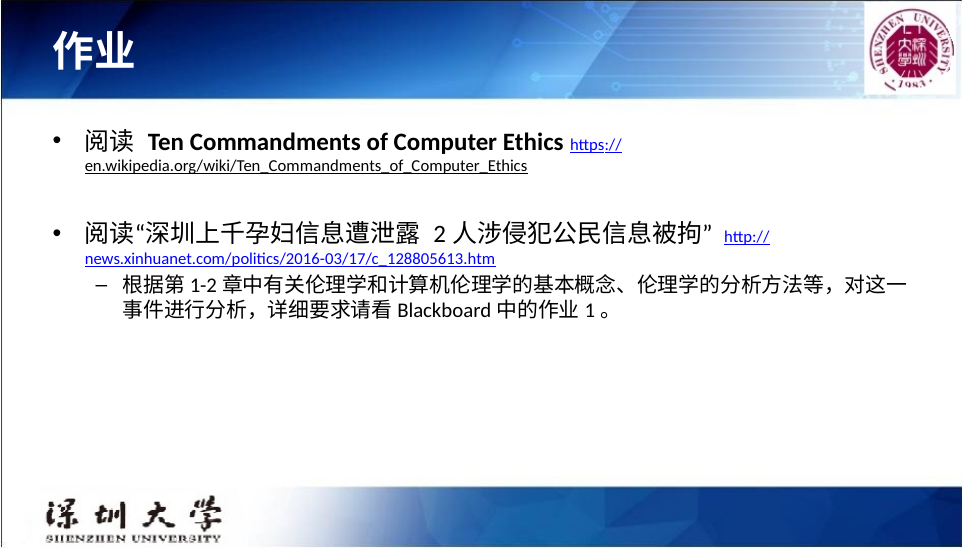

# 作业
阅读 Ten Commandments of Computer Ethics https://en.wikipedia.org/wiki/Ten_Commandments_of_Computer_Ethics

阅读“深圳上千孕妇信息遭泄露 2人涉侵犯公民信息被拘” http://news.xinhuanet.com/politics/2016-03/17/c_128805613.htm
根据第1-2章中有关伦理学和计算机伦理学的基本概念、伦理学的分析方法等，对这一事件进行分析，详细要求请看Blackboard中的作业1。
79